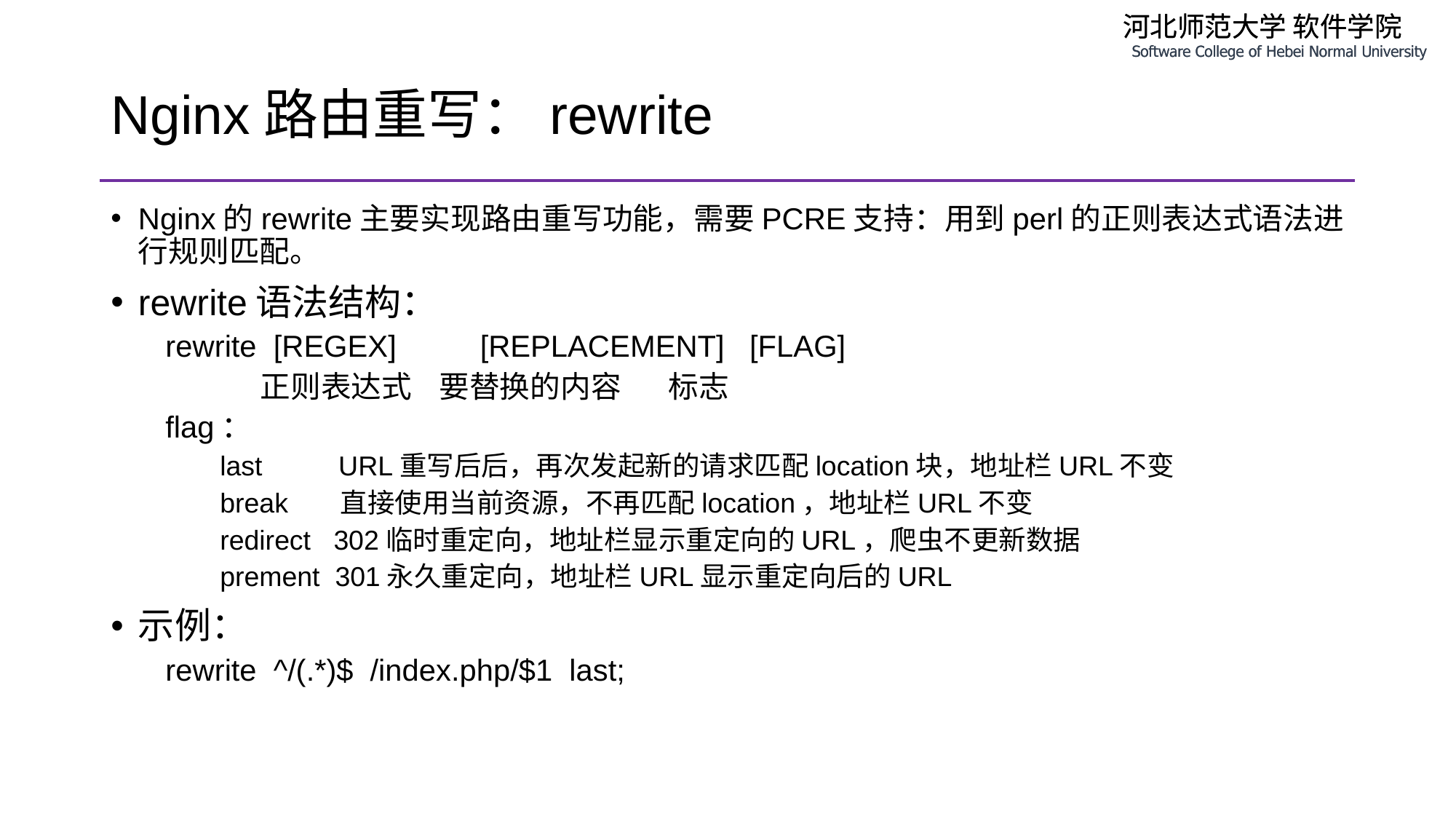

# Nginx路由重写：rewrite
Nginx的rewrite主要实现路由重写功能，需要PCRE支持：用到perl的正则表达式语法进行规则匹配。
rewrite语法结构：
rewrite  [REGEX]          [REPLACEMENT]   [FLAG]
             正则表达式    要替换的内容       标志
flag：
last          URL重写后后，再次发起新的请求匹配location块，地址栏URL不变
break      直接使用当前资源，不再匹配location，地址栏URL不变
redirect   302临时重定向，地址栏显示重定向的URL，爬虫不更新数据
prement  301永久重定向，地址栏URL显示重定向后的URL
示例：
rewrite  ^/(.*)$  /index.php/$1  last;